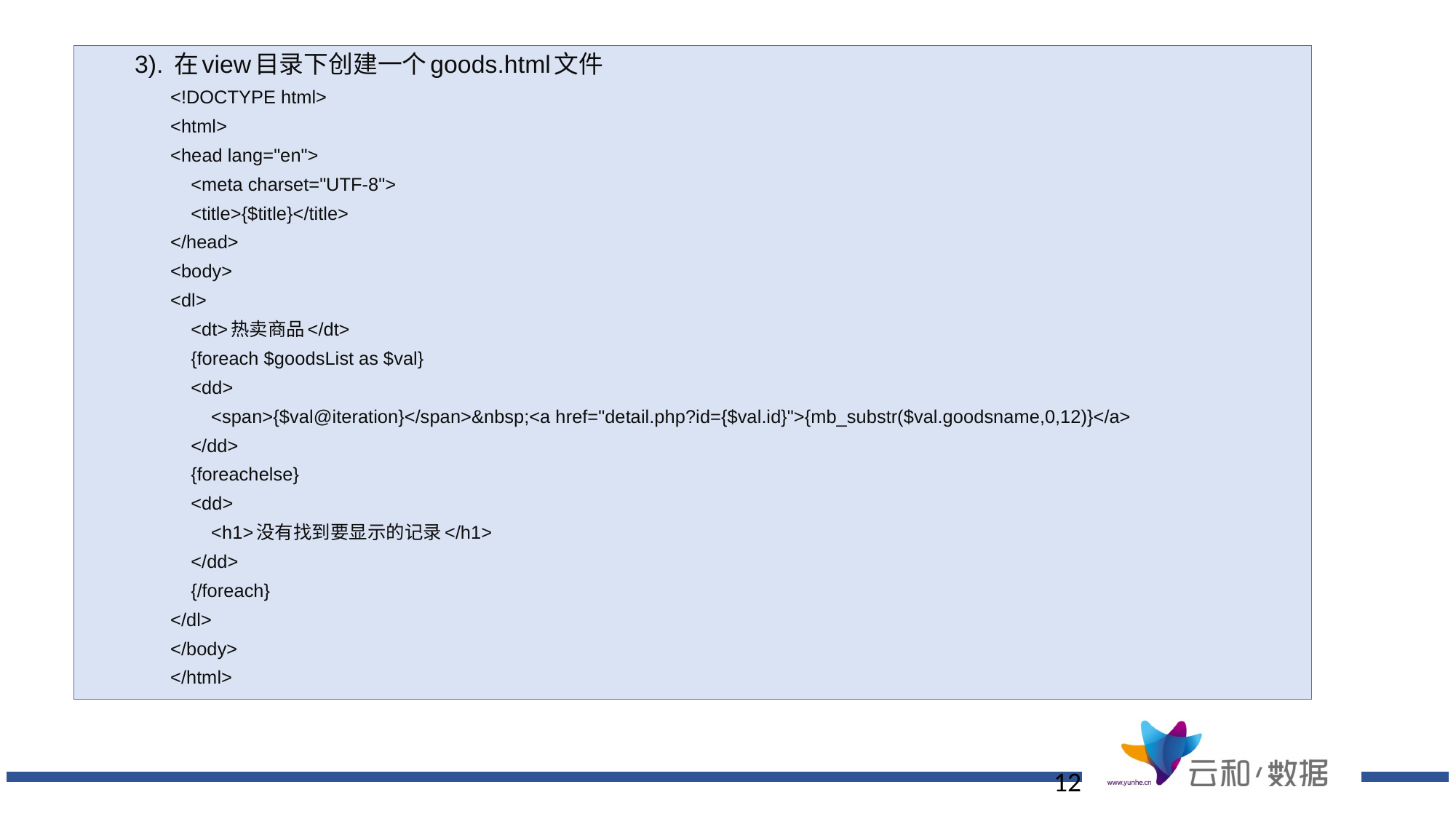

3). 在view目录下创建一个goods.html文件
<!DOCTYPE html>
<html>
<head lang="en">
    <meta charset="UTF-8">
    <title>{$title}</title>
</head>
<body>
<dl>
    <dt>热卖商品</dt>
    {foreach $goodsList as $val}
    <dd>
        <span>{$val@iteration}</span>&nbsp;<a href="detail.php?id={$val.id}">{mb_substr($val.goodsname,0,12)}</a>
    </dd>
    {foreachelse}
    <dd>
        <h1>没有找到要显示的记录</h1>
    </dd>
    {/foreach}
</dl>
</body>
</html>
12